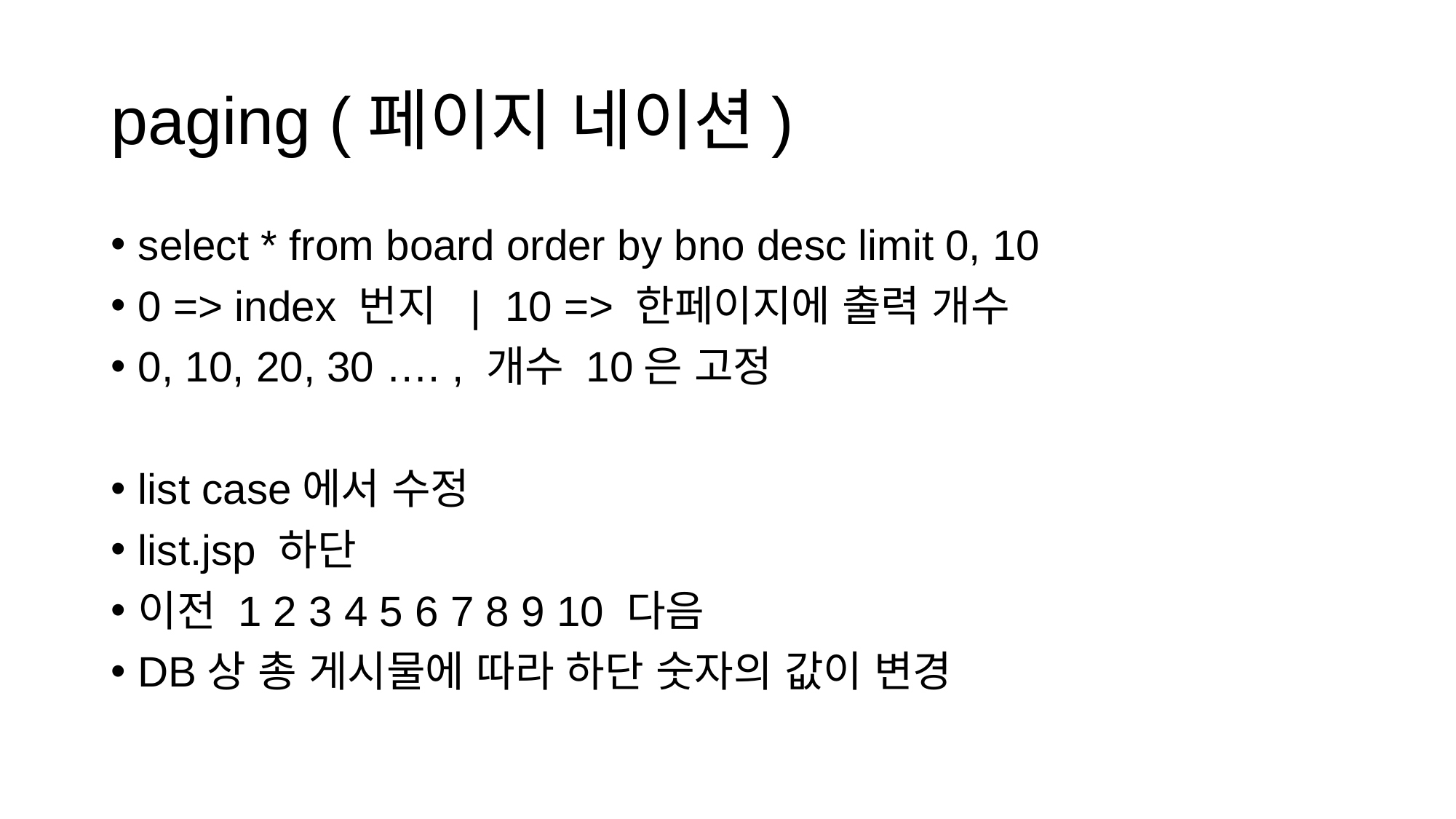

# paging (페이지 네이션)
select * from board order by bno desc limit 0, 10
0 => index 번지  |  10 => 한페이지에 출력 개수
0, 10, 20, 30 …. , 개수 10은 고정

list case에서 수정
list.jsp 하단
이전 1 2 3 4 5 6 7 8 9 10 다음
DB상 총 게시물에 따라 하단 숫자의 값이 변경